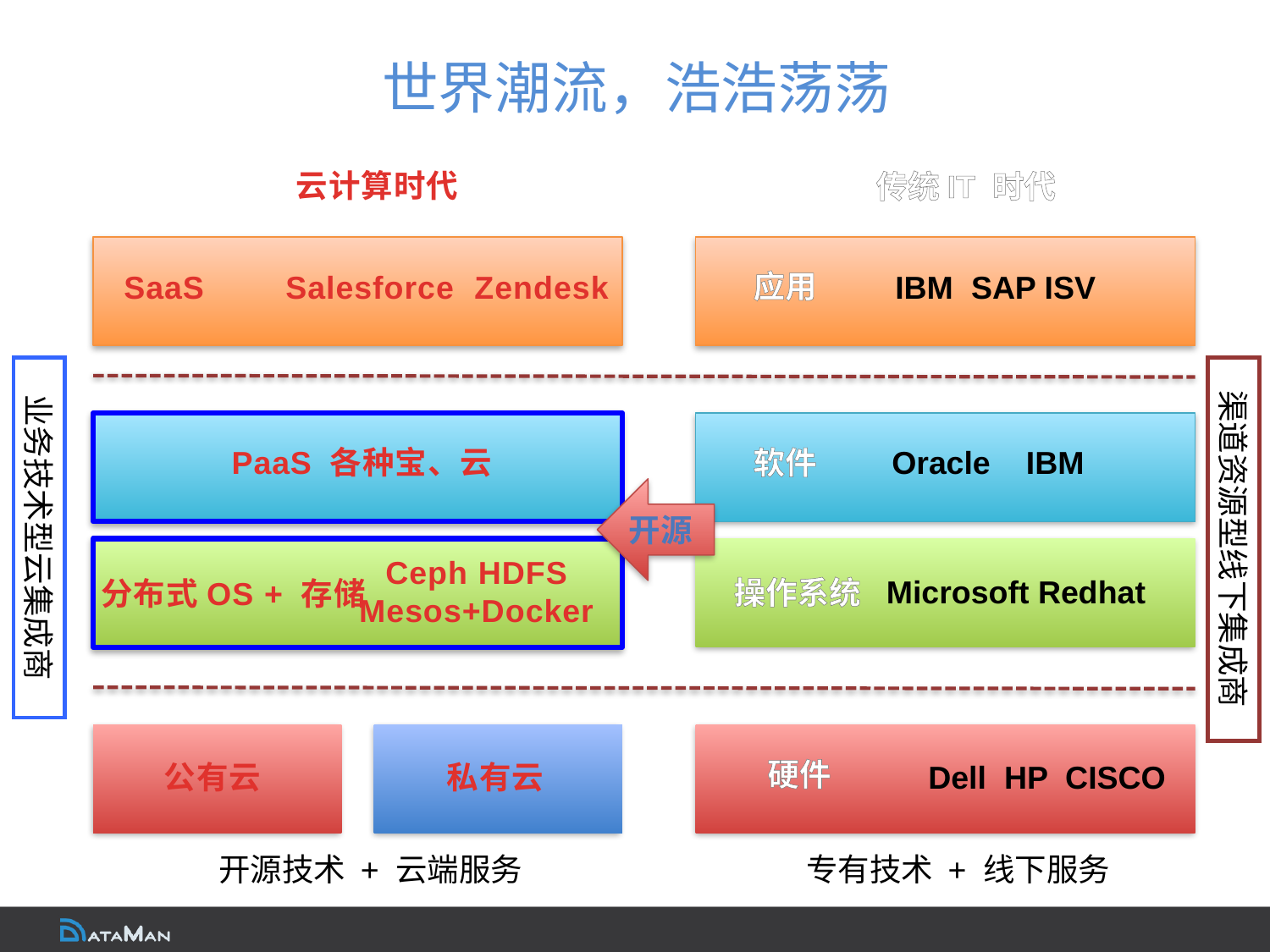

# 世界潮流，浩浩荡荡
云计算时代

SaaS
Salesforce  Zendesk
业务技术型云集成商

PaaS 各种宝、云
开源

Ceph HDFS
Mesos+Docker
分布式OS + 存储

公有云
私有云
开源技术 + 云端服务
传统IT 时代

应用
IBM  SAP ISV
渠道资源型线下集成商

软件
Oracle    IBM

操作系统
Microsoft Redhat

硬件
Dell  HP  CISCO
专有技术 + 线下服务